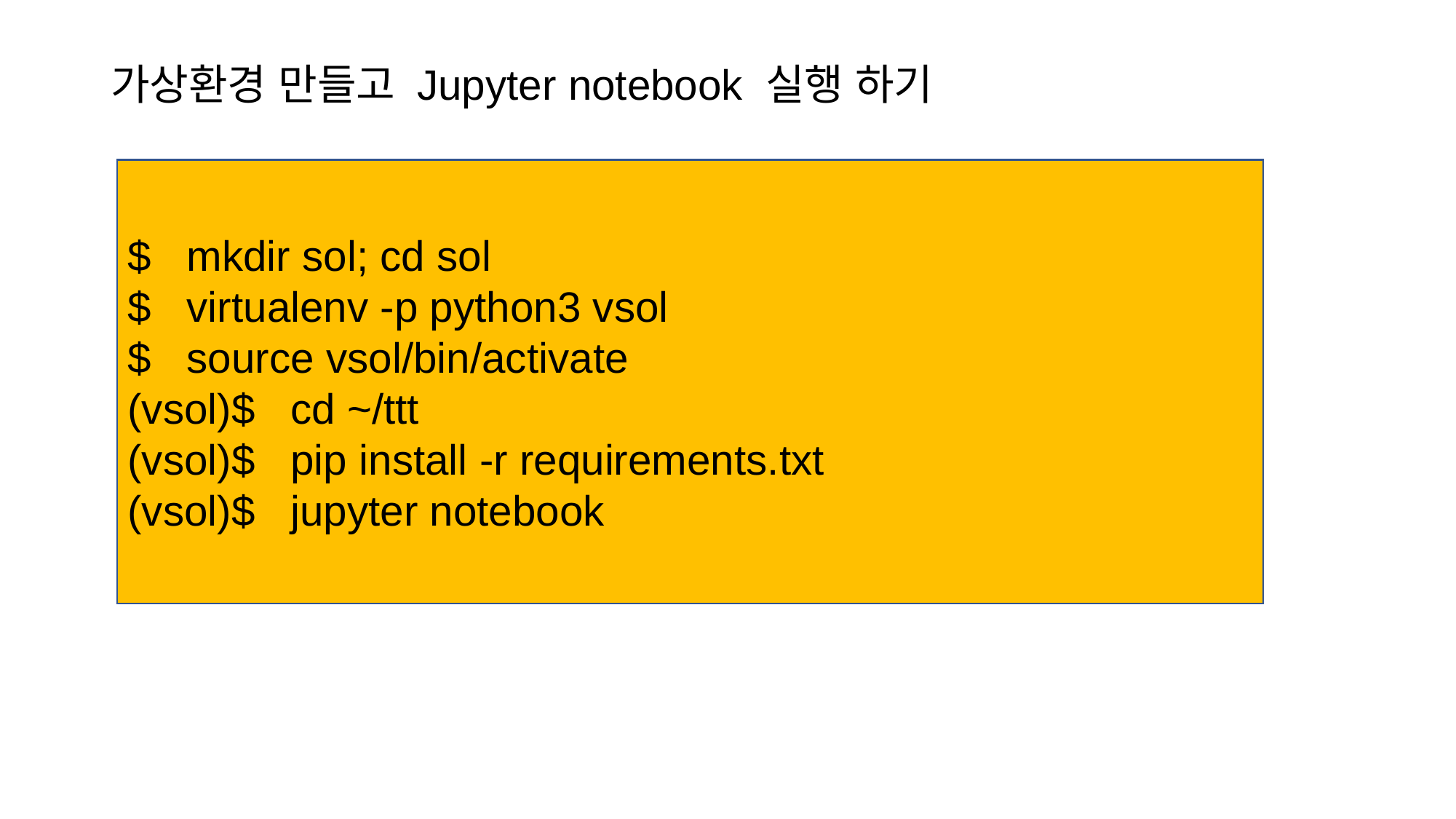

# 가상환경 만들고 Jupyter notebook 실행 하기

$   mkdir sol; cd sol
$   virtualenv -p python3 vsol
$   source vsol/bin/activate
(vsol)$   cd ~/ttt
(vsol)$   pip install -r requirements.txt
(vsol)$   jupyter notebook